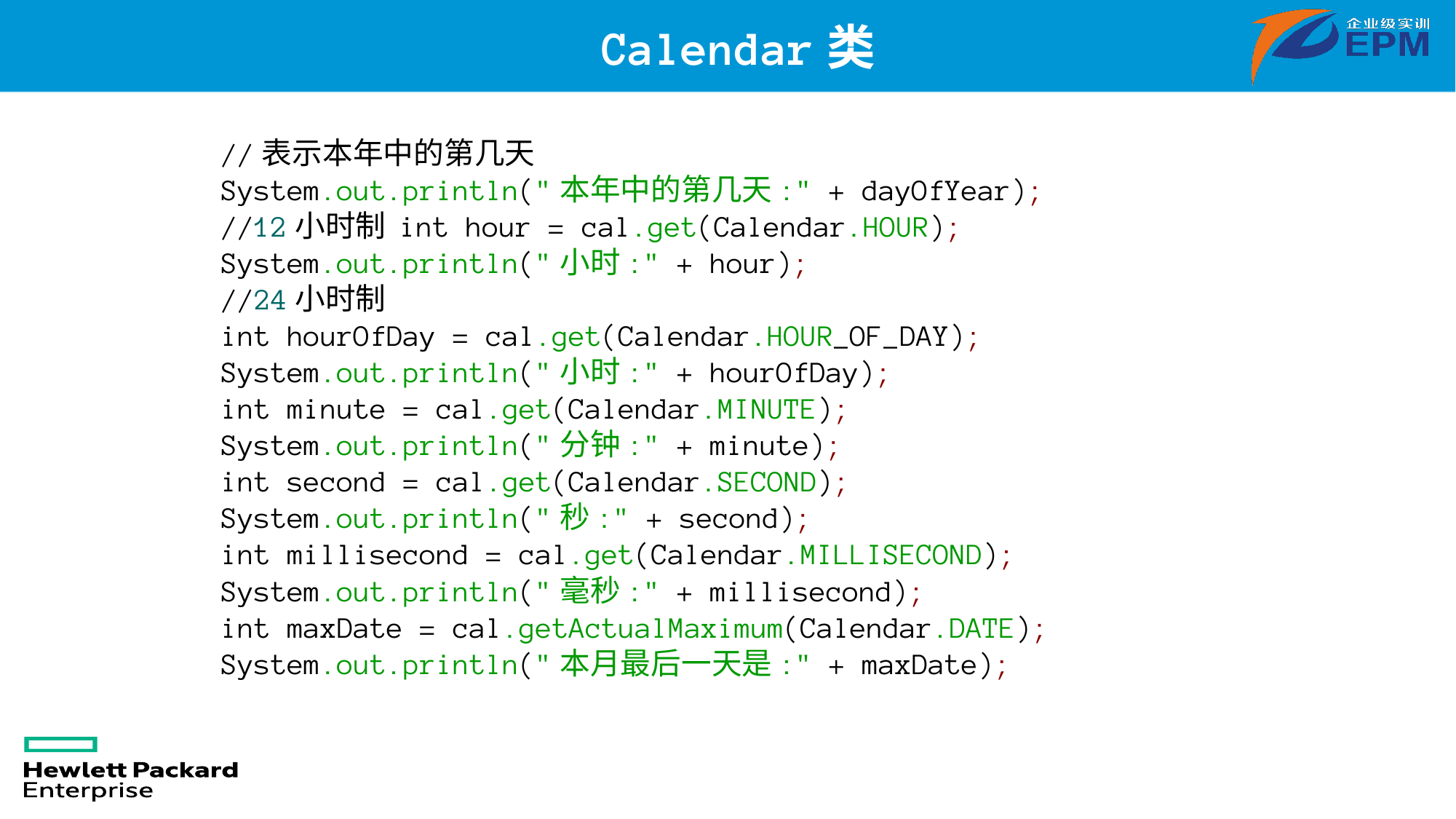

# Calendar类
//表示本年中的第几天
System.out.println("本年中的第几天:" + dayOfYear);
//12小时制 int hour = cal.get(Calendar.HOUR); System.out.println("小时:" + hour);
//24小时制
int hourOfDay = cal.get(Calendar.HOUR_OF_DAY); System.out.println("小时:" + hourOfDay);
int minute = cal.get(Calendar.MINUTE);
System.out.println("分钟:" + minute);
int second = cal.get(Calendar.SECOND);
System.out.println("秒:" + second);
int millisecond = cal.get(Calendar.MILLISECOND); System.out.println("毫秒:" + millisecond);
int maxDate = cal.getActualMaximum(Calendar.DATE); System.out.println("本月最后一天是:" + maxDate);